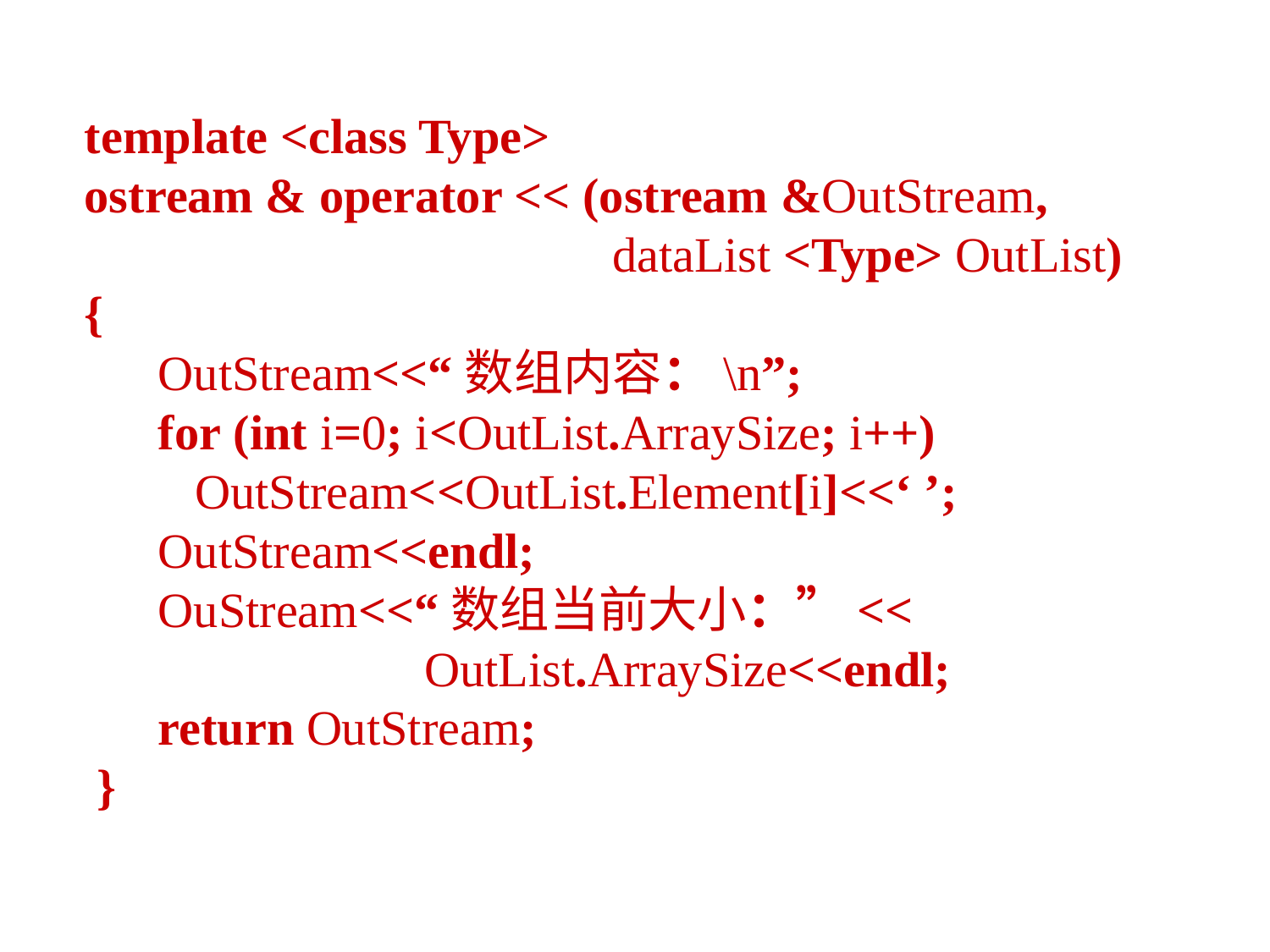

template <class Type>
ostream & operator << (ostream &OutStream,
                                           dataList <Type> OutList) {
      OutStream<<“数组内容：\n”;
      for (int i=0; i<OutList.ArraySize; i++)
         OutStream<<OutList.Element[i]<<‘ ’;
      OutStream<<endl;
      OuStream<<“数组当前大小：”<<
                 	       OutList.ArraySize<<endl;
      return OutStream;
 }
48